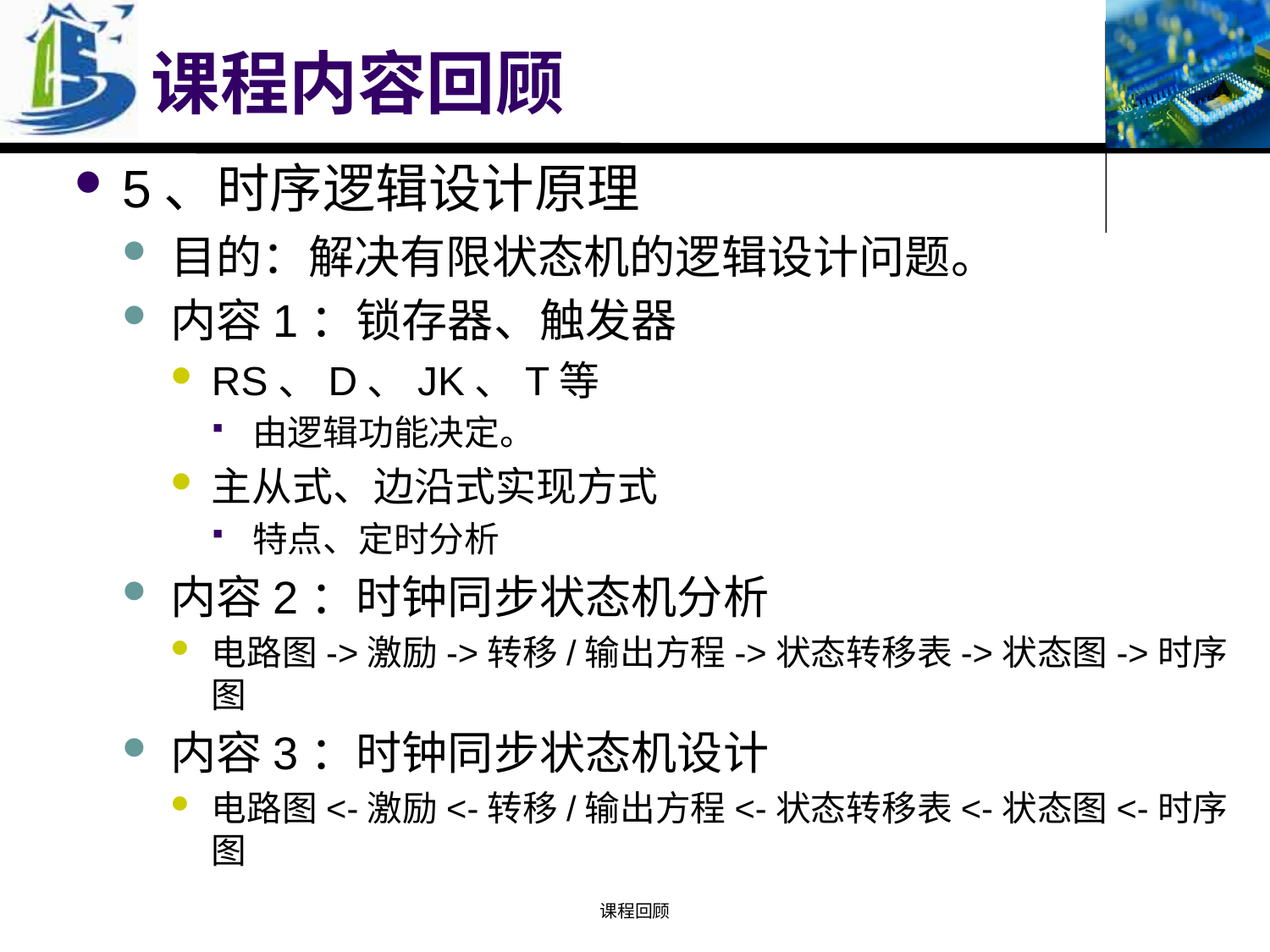

# 课程内容回顾
5、时序逻辑设计原理
目的：解决有限状态机的逻辑设计问题。
内容1：锁存器、触发器
RS、D、JK、T等
由逻辑功能决定。
主从式、边沿式实现方式
特点、定时分析
内容2：时钟同步状态机分析
电路图->激励->转移/输出方程->状态转移表->状态图->时序图
内容3：时钟同步状态机设计
电路图<-激励<-转移/输出方程<-状态转移表<-状态图<-时序图

课程回顾
8